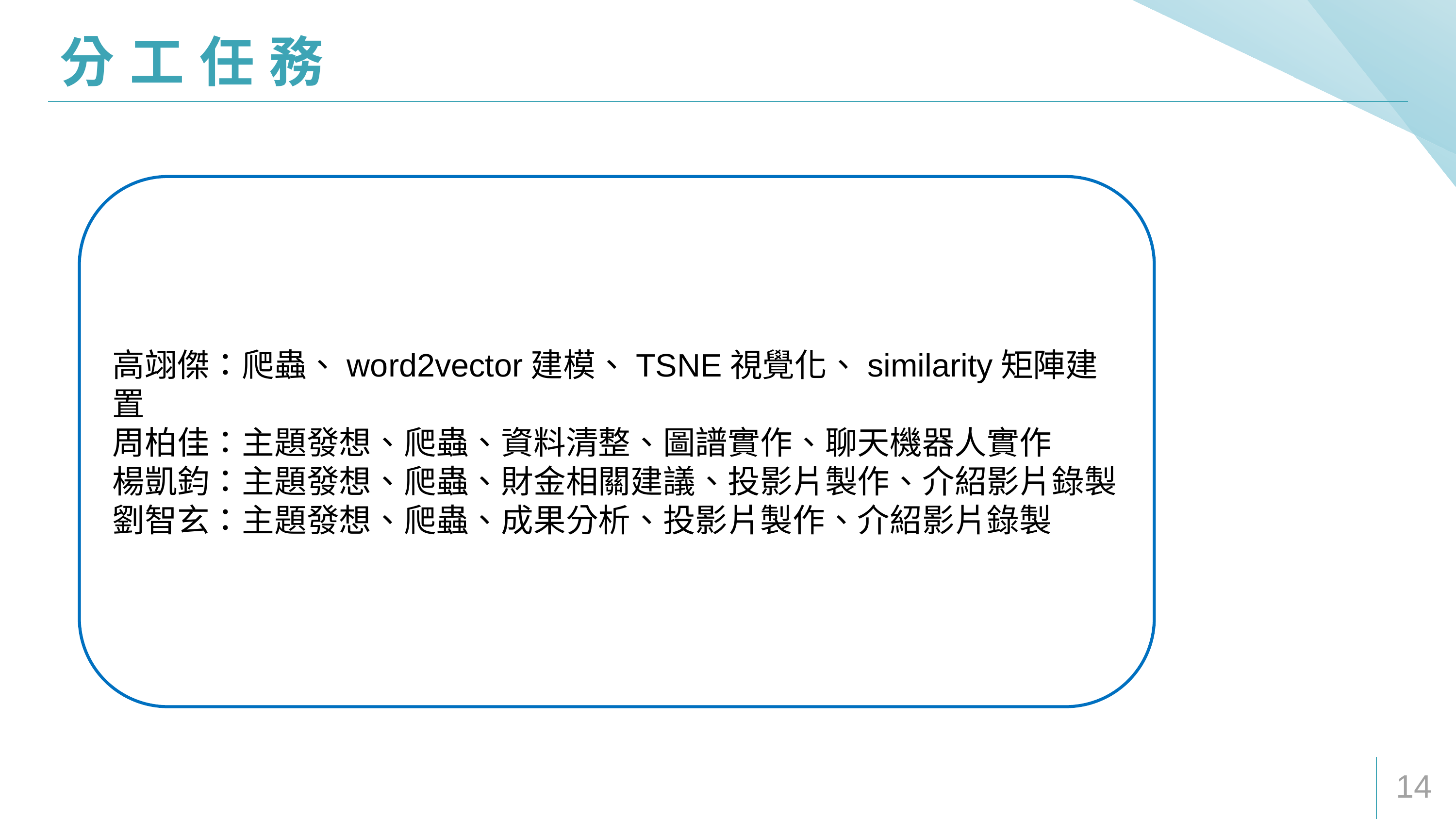

# 分工任務
高翊傑：爬蟲、word2vector建模、TSNE視覺化、similarity矩陣建置
周柏佳：主題發想、爬蟲、資料清整、圖譜實作、聊天機器人實作
楊凱鈞：主題發想、爬蟲、財金相關建議、投影片製作、介紹影片錄製
劉智玄：主題發想、爬蟲、成果分析、投影片製作、介紹影片錄製
14